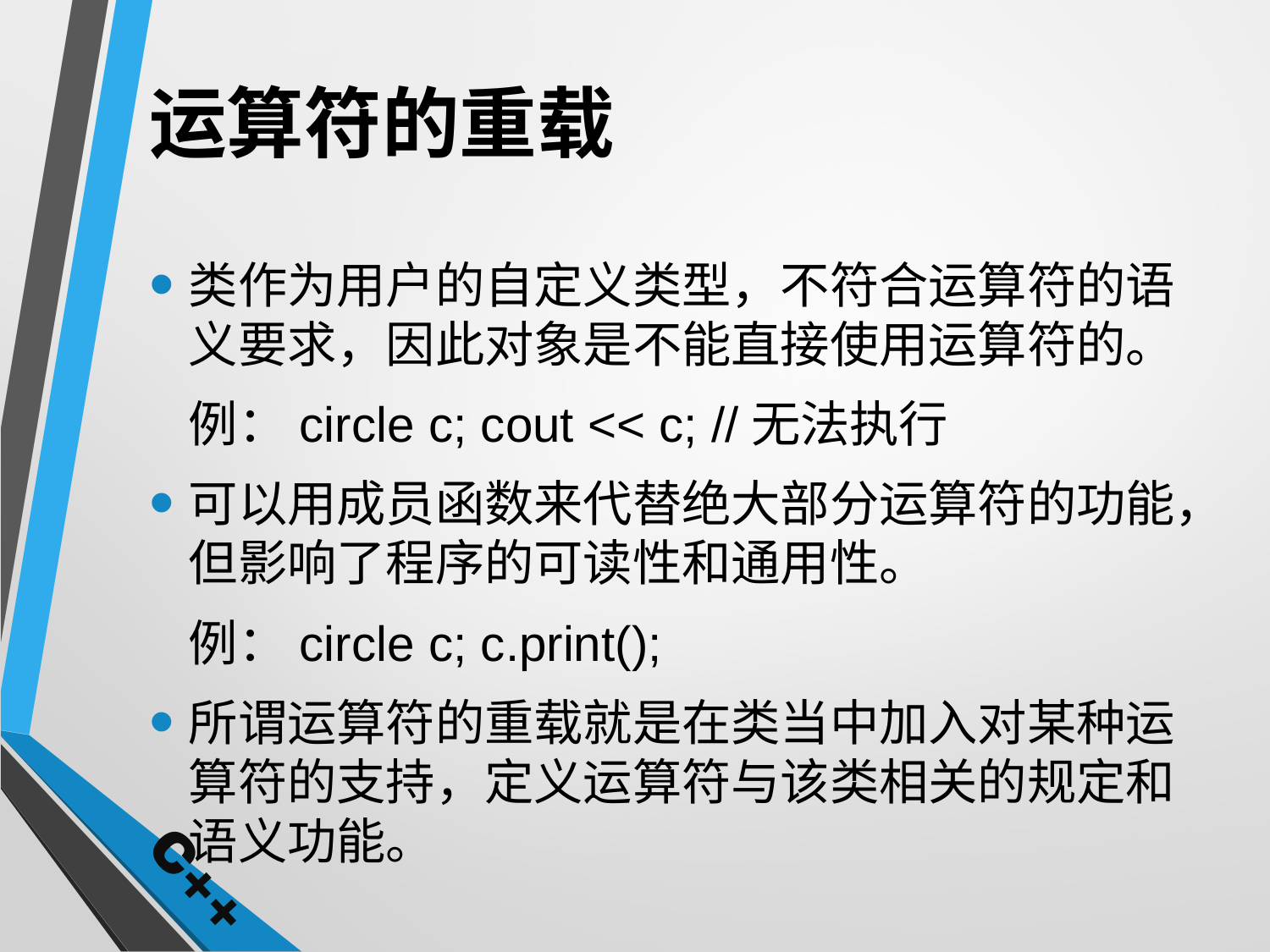

# 运算符的重载
类作为用户的自定义类型，不符合运算符的语义要求，因此对象是不能直接使用运算符的。
	例：circle c; cout << c; //无法执行
可以用成员函数来代替绝大部分运算符的功能，但影响了程序的可读性和通用性。
	例：circle c; c.print();
所谓运算符的重载就是在类当中加入对某种运算符的支持，定义运算符与该类相关的规定和语义功能。